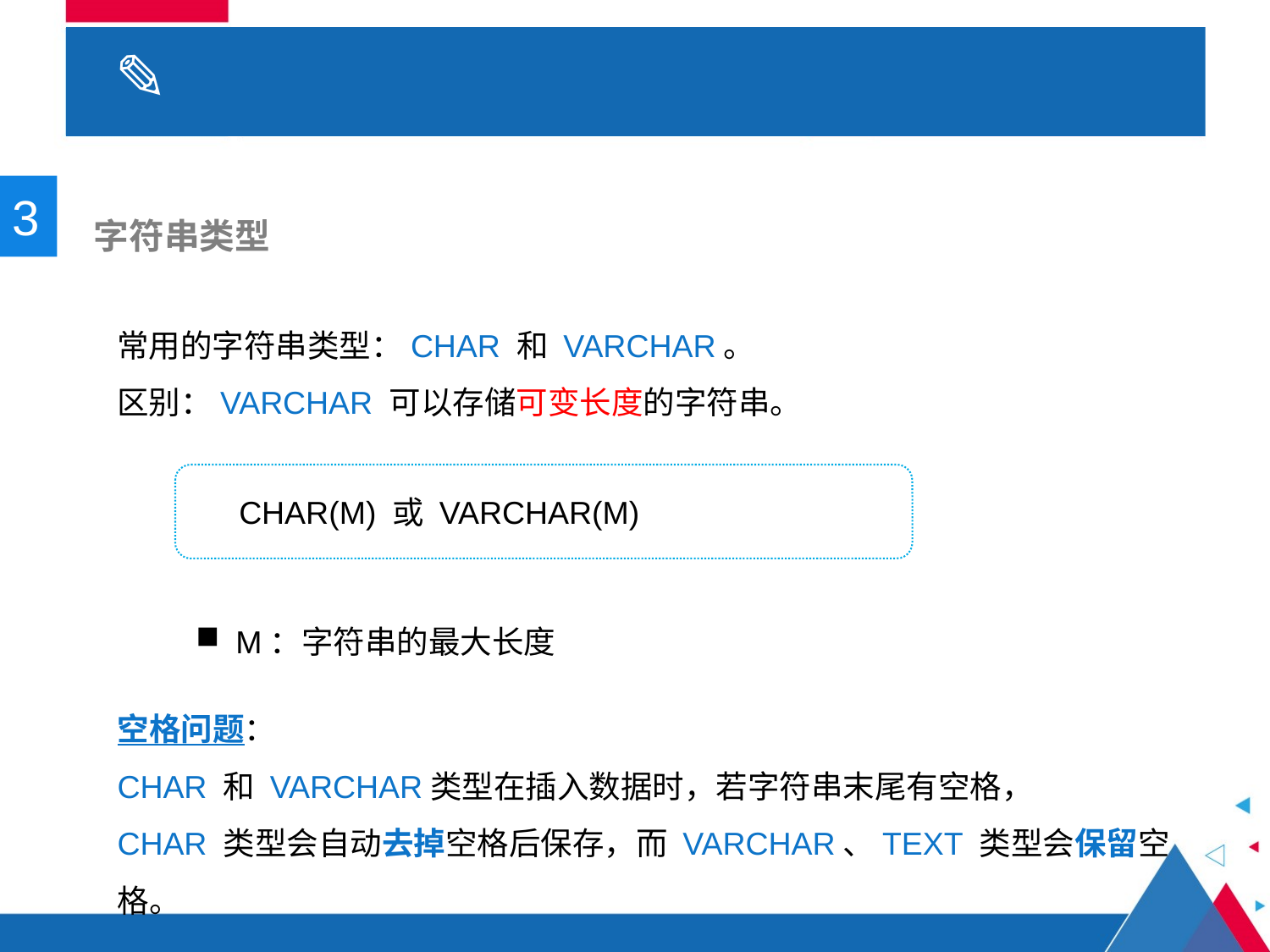

# 3.1 数据类型

3
  字符串类型
常用的字符串类型：CHAR 和 VARCHAR。
区别：VARCHAR 可以存储可变长度的字符串。

CHAR(M) 或 VARCHAR(M)
M：字符串的最大长度
空格问题：
CHAR 和 VARCHAR类型在插入数据时，若字符串末尾有空格，
CHAR 类型会自动去掉空格后保存，而 VARCHAR、TEXT 类型会保留空格。